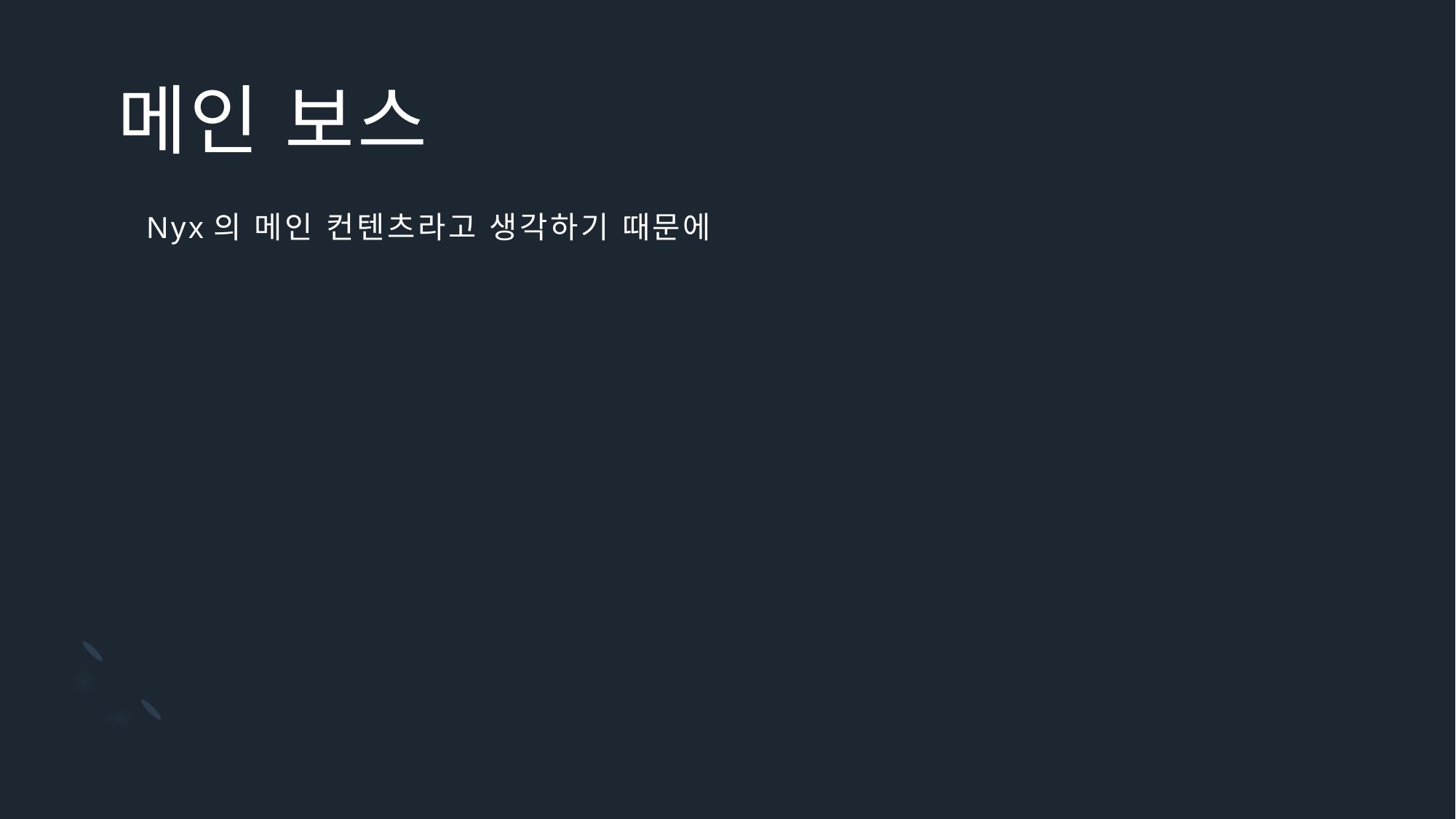

메인 보스
# Nyx의 메인 컨텐츠라고 생각하기 때문에